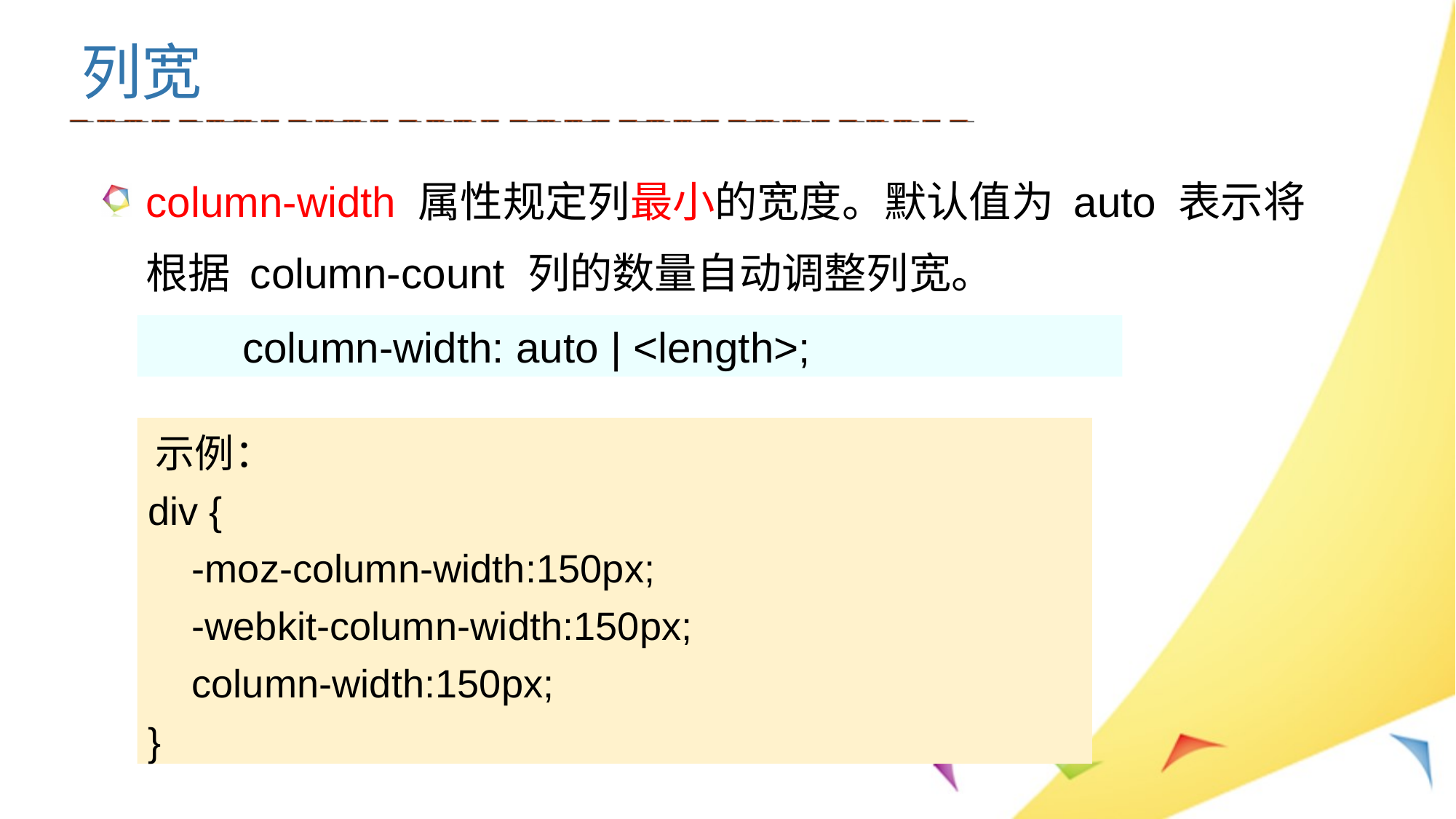

列宽

column-width 属性规定列最小的宽度。默认值为 auto 表示将根据 column-count 列的数量自动调整列宽。

        column-width: auto | <length>;
 示例：
 div {
     -moz-column-width:150px;
     -webkit-column-width:150px;
     column-width:150px;
 }